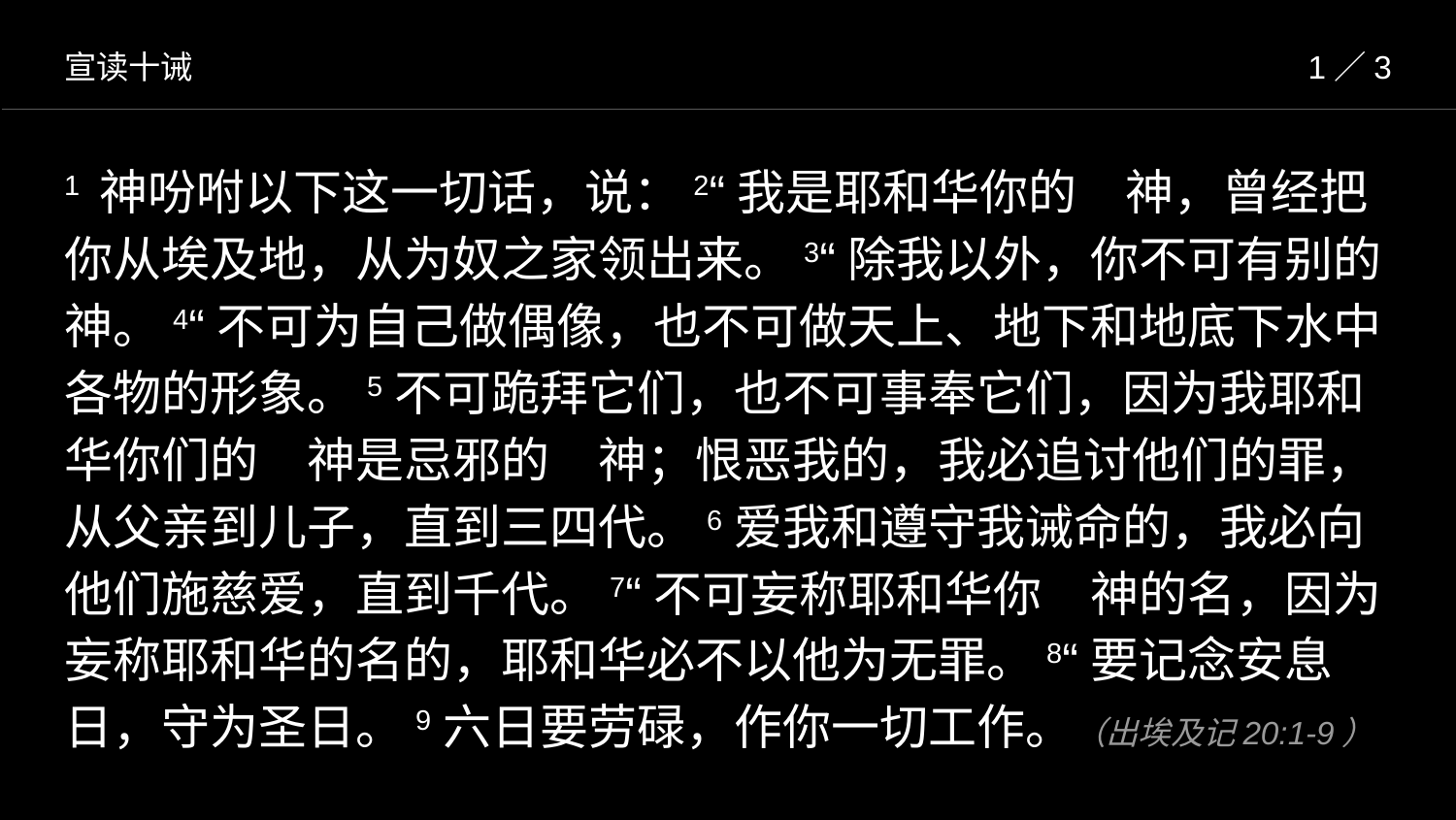

# 宣读十诫
1／3
1 神吩咐以下这一切话，说：2“我是耶和华你的　神，曾经把你从埃及地，从为奴之家领出来。3“除我以外，你不可有别的神。4“不可为自己做偶像，也不可做天上、地下和地底下水中各物的形象。5不可跪拜它们，也不可事奉它们，因为我耶和华你们的　神是忌邪的　神；恨恶我的，我必追讨他们的罪，从父亲到儿子，直到三四代。6爱我和遵守我诫命的，我必向他们施慈爱，直到千代。7“不可妄称耶和华你　神的名，因为妄称耶和华的名的，耶和华必不以他为无罪。8“要记念安息日，守为圣日。9六日要劳碌，作你一切工作。（出埃及记20:1-9）